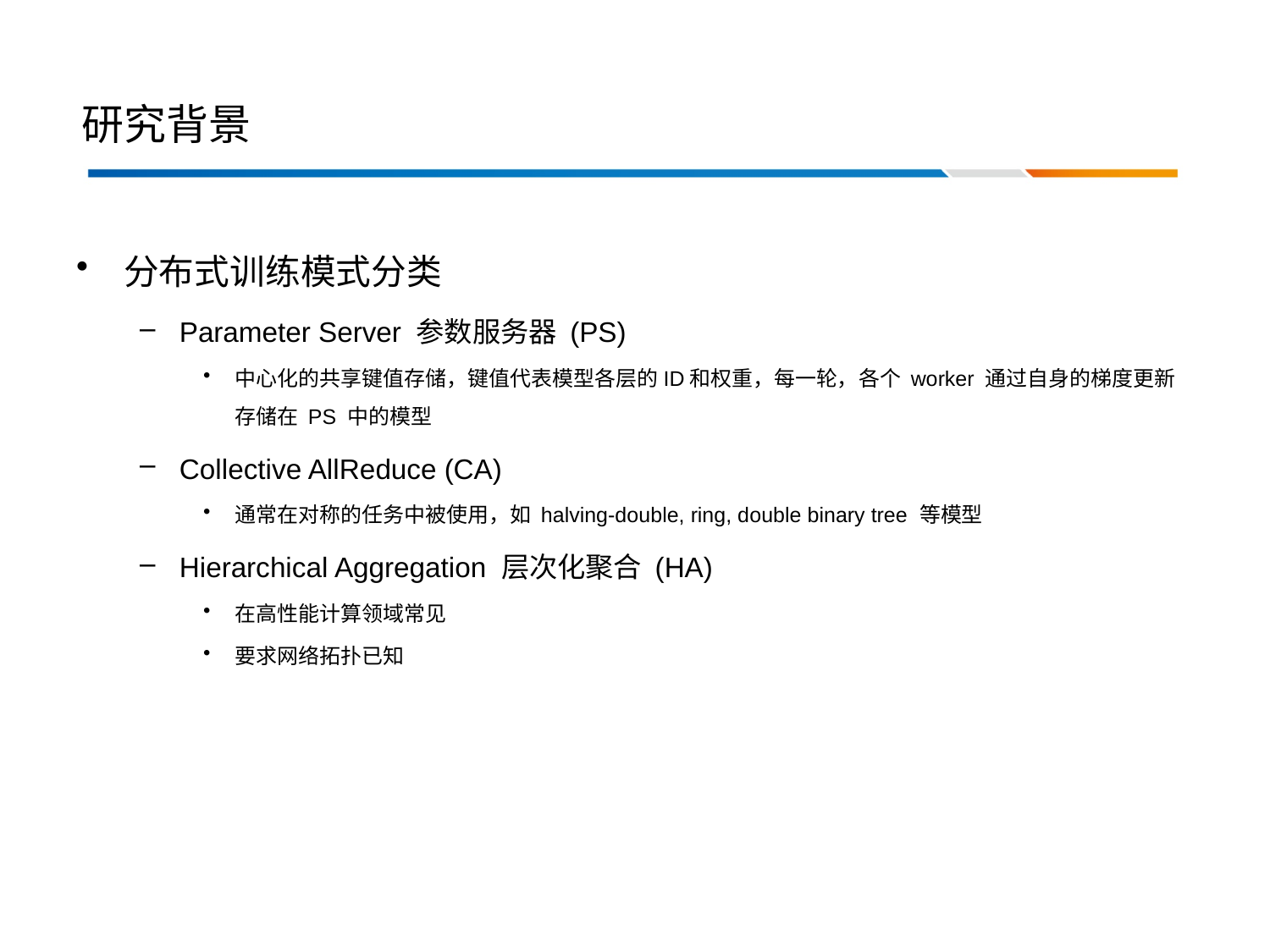

# 研究背景
分布式训练模式分类
Parameter Server 参数服务器 (PS)
中心化的共享键值存储，键值代表模型各层的ID和权重，每一轮，各个 worker 通过自身的梯度更新存储在 PS 中的模型
Collective AllReduce (CA)
通常在对称的任务中被使用，如 halving-double, ring, double binary tree 等模型
Hierarchical Aggregation 层次化聚合 (HA)
在高性能计算领域常见
要求网络拓扑已知